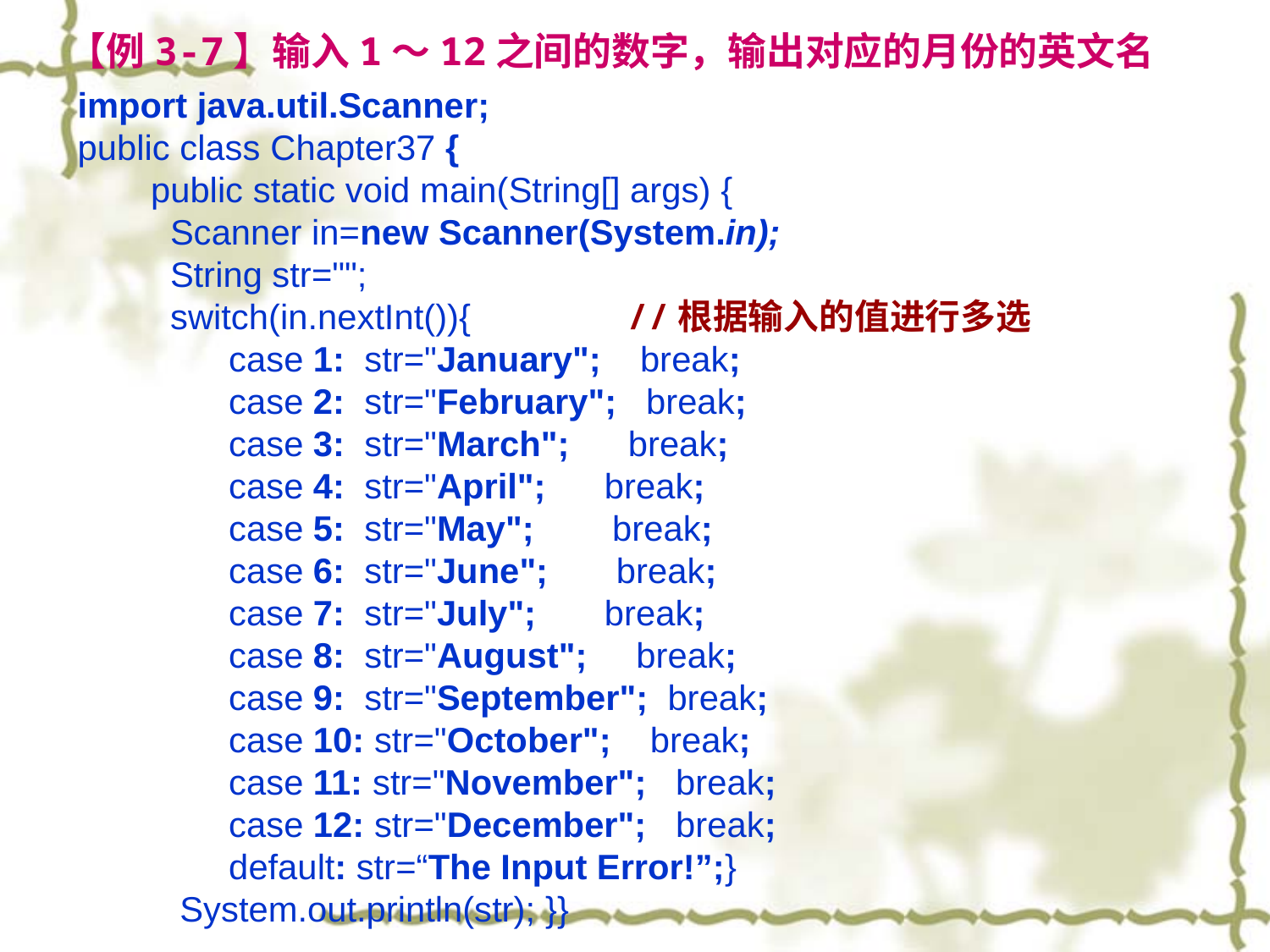

【例3-7】输入1～12之间的数字，输出对应的月份的英文名
import java.util.Scanner;
public class Chapter37 {
 public static void main(String[] args) {
   Scanner in=new Scanner(System.in);
   String str="";
   switch(in.nextInt()){                //根据输入的值进行多选
         case 1:  str="January";    break;
         case 2:  str="February";   break;
         case 3:  str="March";      break;
         case 4:  str="April";      break;
         case 5:  str="May";        break;
         case 6:  str="June";       break;
         case 7:  str="July";       break;
         case 8:  str="August";     break;
         case 9:  str="September";  break;
         case 10: str="October";    break;
         case 11: str="November";   break;
         case 12: str="December";   break;
         default: str=“The Input Error!”;}
    System.out.println(str); }}